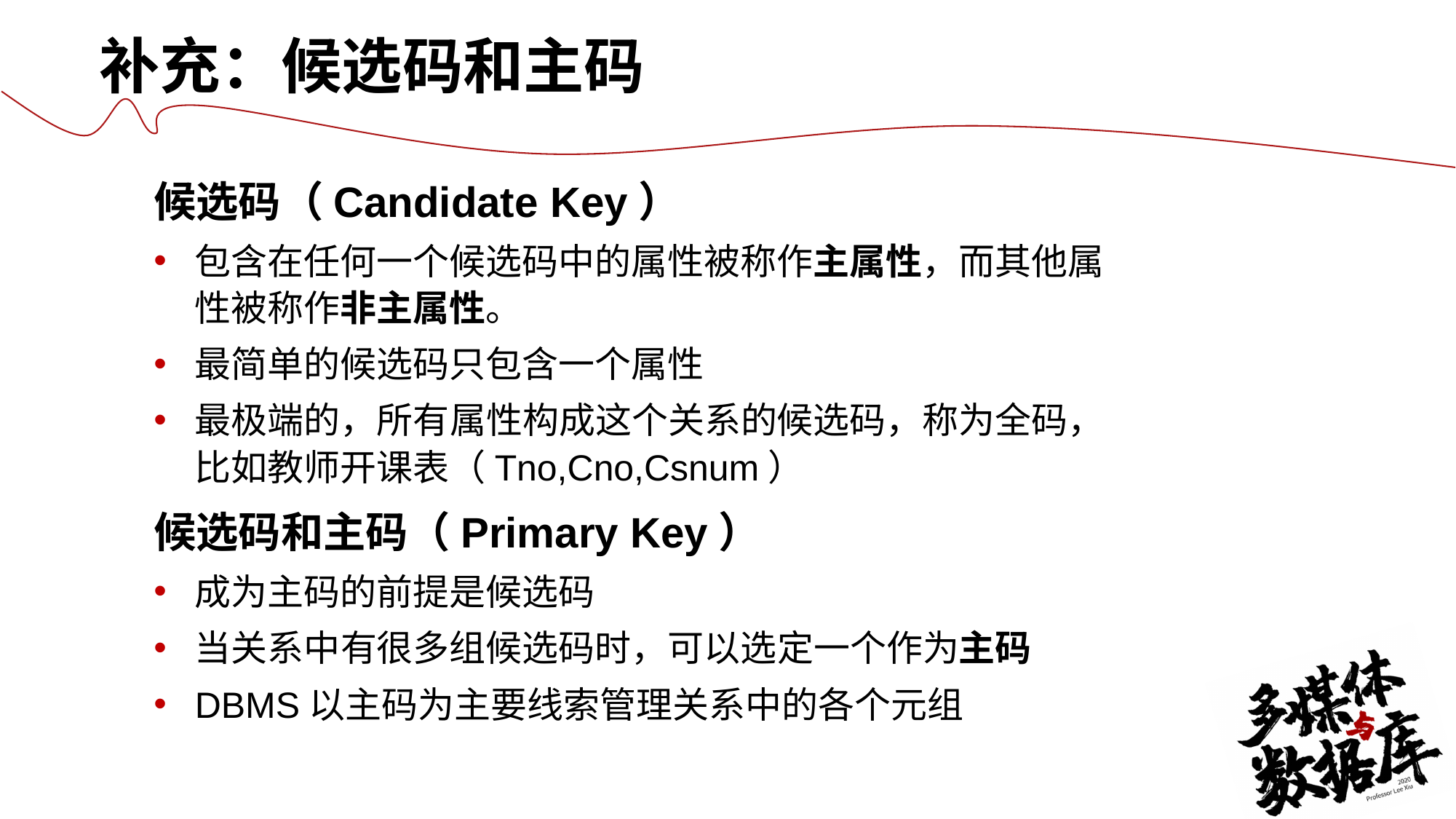

补充：候选码和主码
候选码（Candidate Key）
包含在任何一个候选码中的属性被称作主属性，而其他属性被称作非主属性。
最简单的候选码只包含一个属性
最极端的，所有属性构成这个关系的候选码，称为全码，比如教师开课表（Tno,Cno,Csnum）
候选码和主码（Primary Key）
成为主码的前提是候选码
当关系中有很多组候选码时，可以选定一个作为主码
DBMS以主码为主要线索管理关系中的各个元组